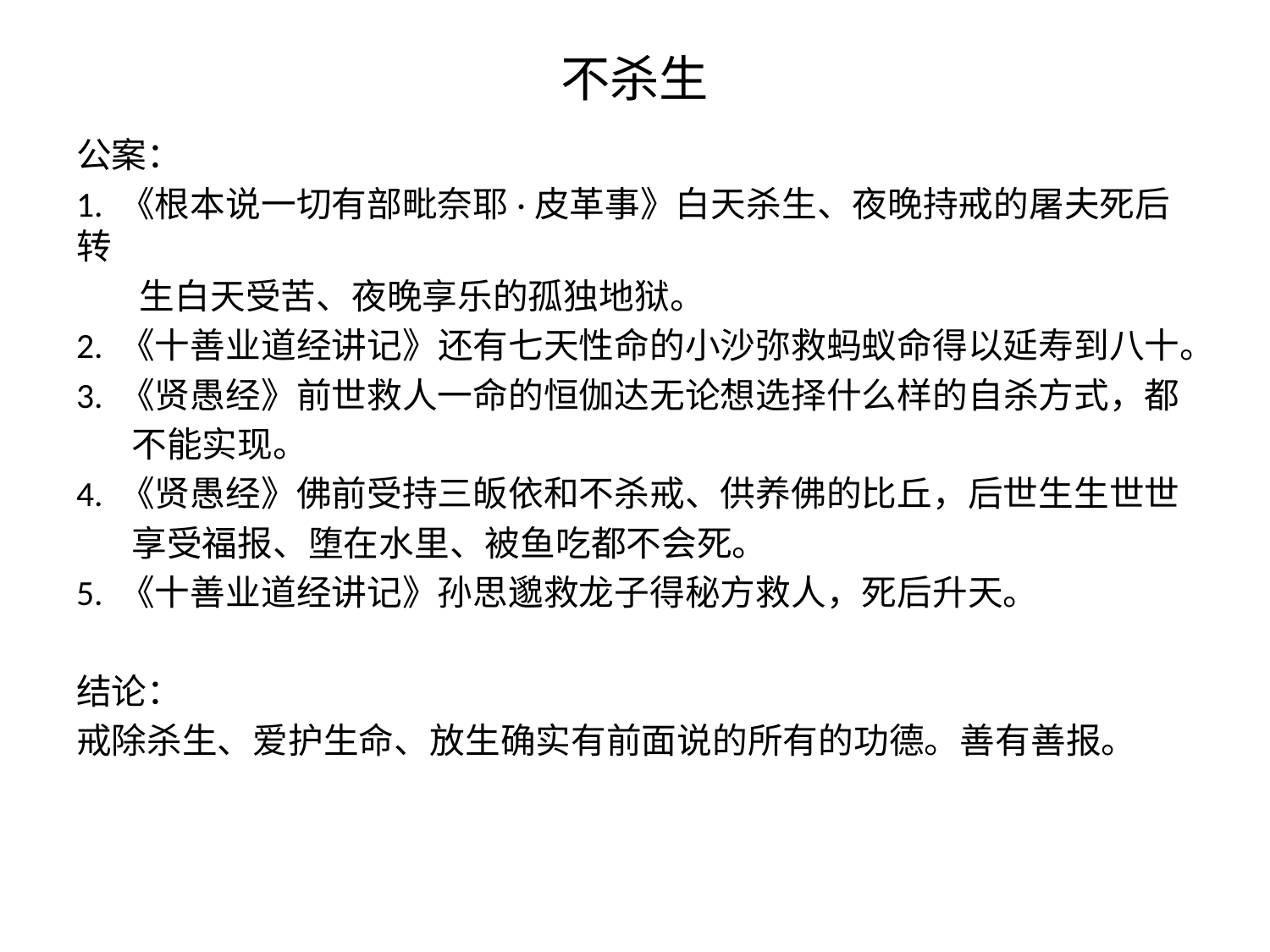

# 不杀生
公案：
1. 《根本说一切有部毗奈耶·皮革事》白天杀生、夜晚持戒的屠夫死后转
       生白天受苦、夜晚享乐的孤独地狱。
2. 《十善业道经讲记》还有七天性命的小沙弥救蚂蚁命得以延寿到八十。
3. 《贤愚经》前世救人一命的恒伽达无论想选择什么样的自杀方式，都
      不能实现。
4. 《贤愚经》佛前受持三皈依和不杀戒、供养佛的比丘，后世生生世世
      享受福报、堕在水里、被鱼吃都不会死。
5. 《十善业道经讲记》孙思邈救龙子得秘方救人，死后升天。

结论：
戒除杀生、爱护生命、放生确实有前面说的所有的功德。善有善报。